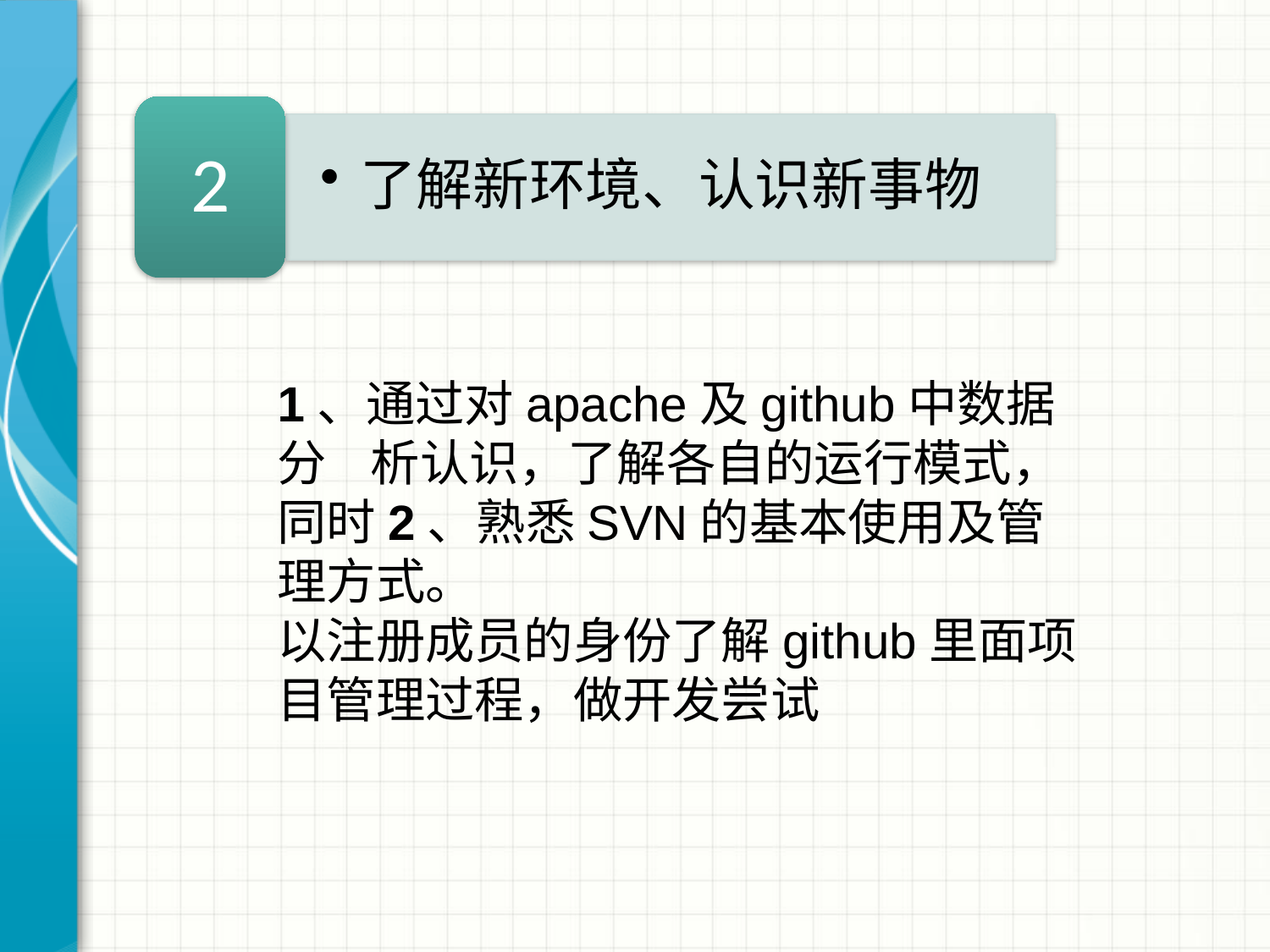

2

了解新环境、认识新事物
1、通过对apache及github中数据分    析认识，了解各自的运行模式，同时2、熟悉SVN的基本使用及管理方式。
以注册成员的身份了解github里面项目管理过程，做开发尝试